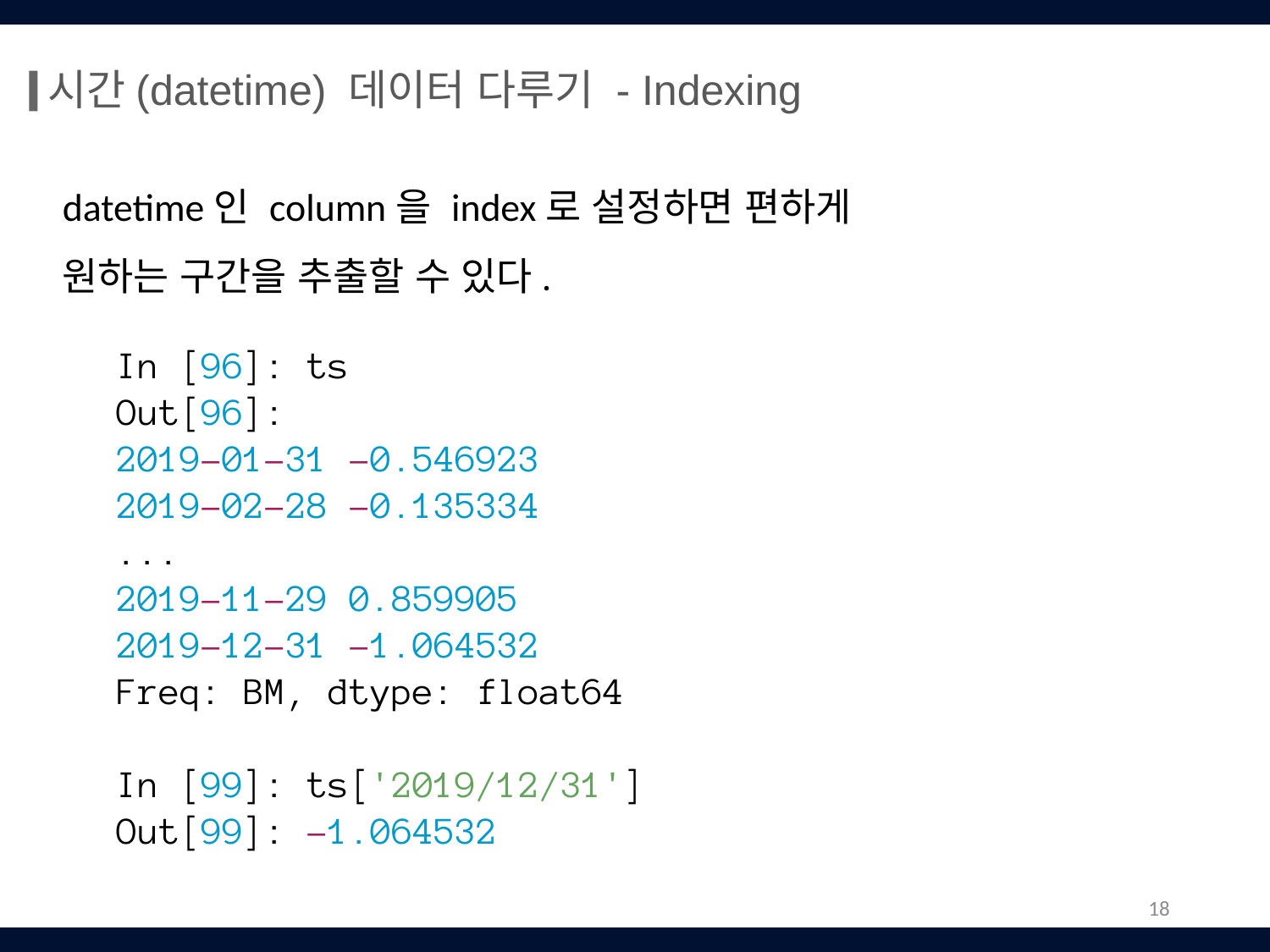

시간(datetime) 데이터 다루기 - Indexing
datetime인 column을 index로 설정하면 편하게
원하는 구간을 추출할 수 있다.
In [96]: ts
Out[96]:
2019-01-31 -0.546923
2019-02-28 -0.135334
...
2019-11-29 0.859905
2019-12-31 -1.064532
Freq: BM, dtype: float64

In [99]: ts['2019/12/31']
Out[99]: -1.064532
18